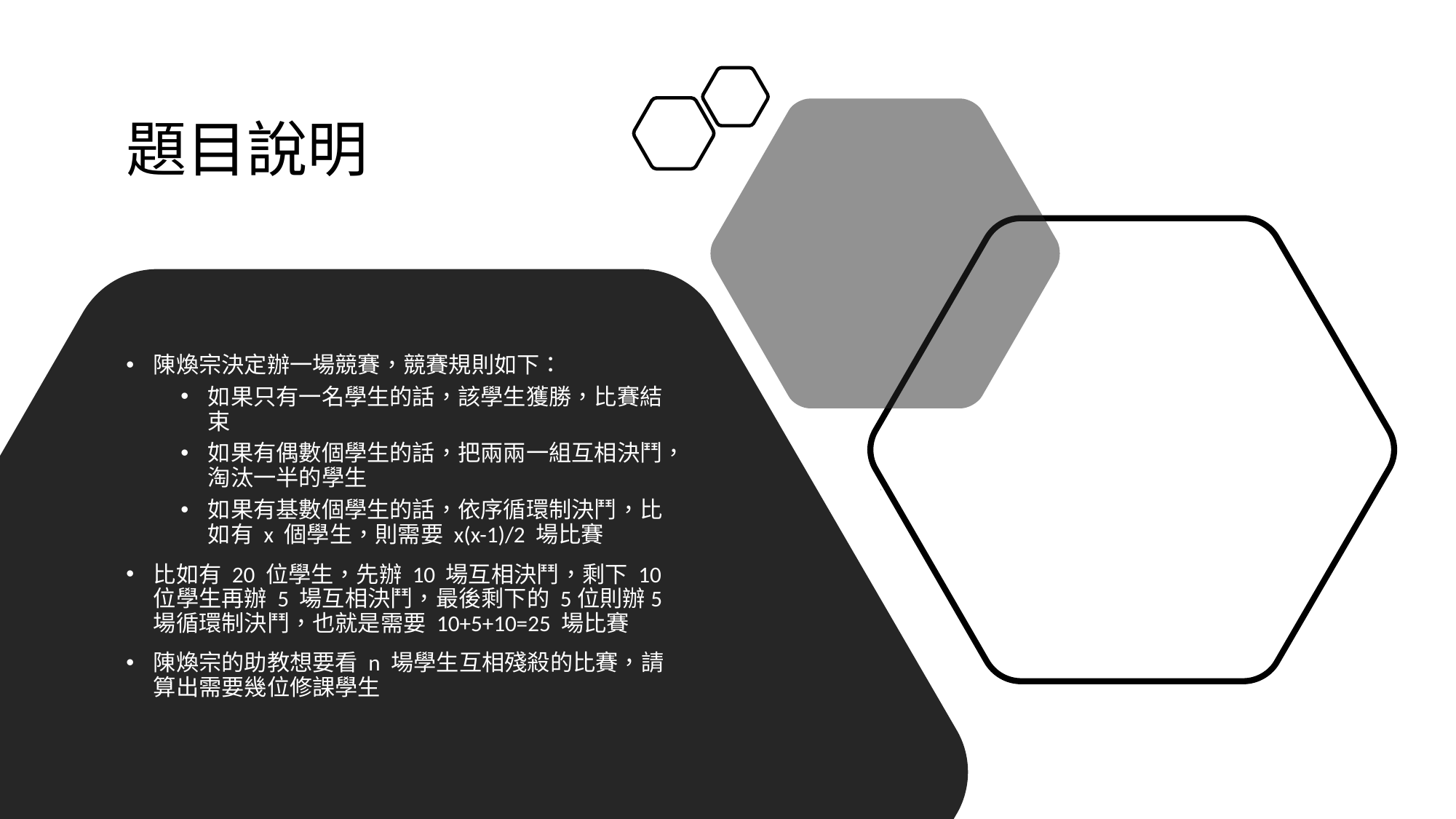

# 題目說明

陳煥宗決定辦一場競賽，競賽規則如下：
如果只有一名學生的話，該學生獲勝，比賽結束
如果有偶數個學生的話，把兩兩一組互相決鬥，淘汰一半的學生
如果有基數個學生的話，依序循環制決鬥，比如有 x 個學生，則需要 x(x-1)/2 場比賽
比如有 20 位學生，先辦 10 場互相決鬥，剩下 10 位學生再辦 5 場互相決鬥，最後剩下的 5位則辦5場循環制決鬥，也就是需要 10+5+10=25 場比賽
陳煥宗的助教想要看 n 場學生互相殘殺的比賽，請算出需要幾位修課學生